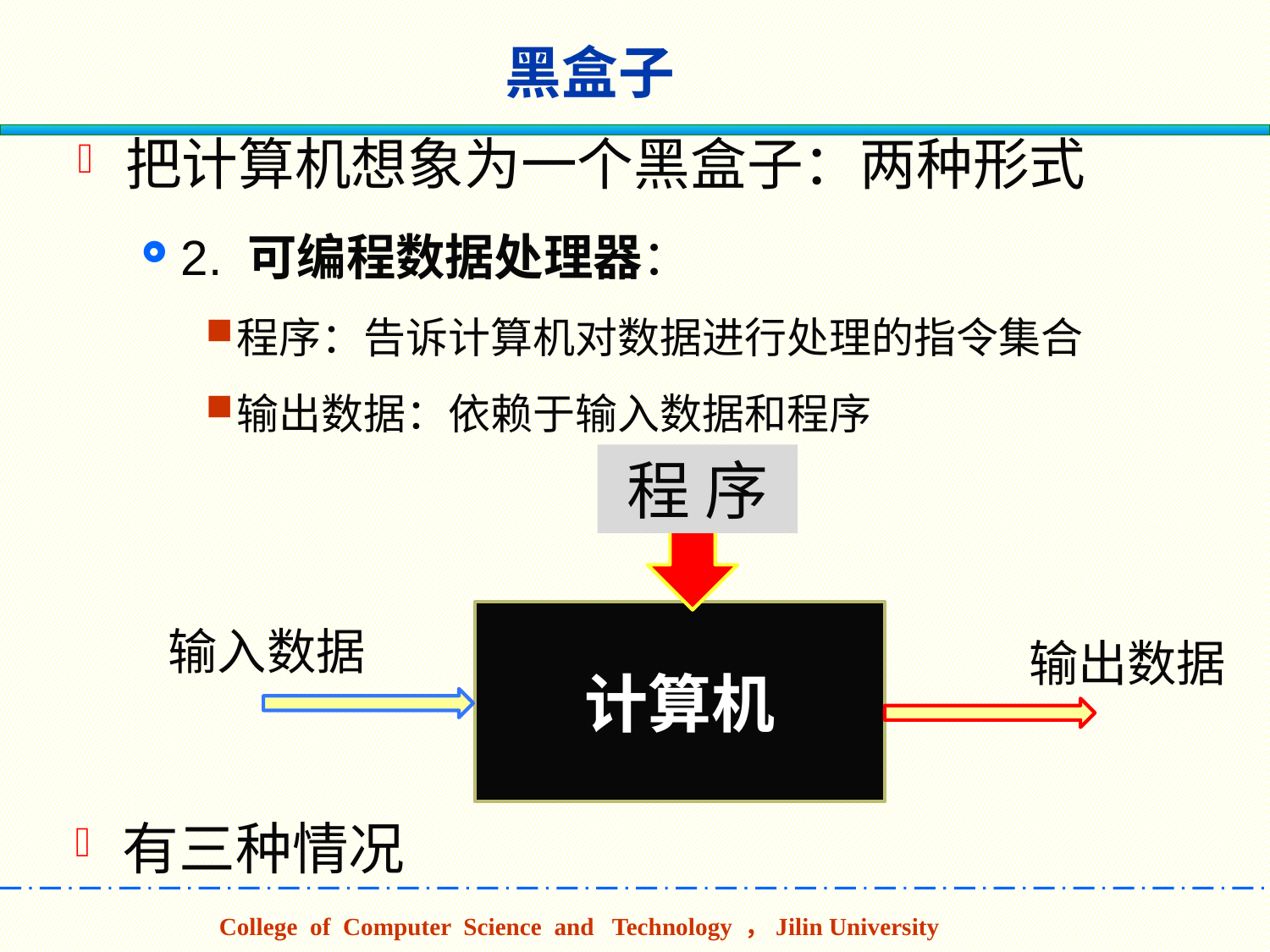

# 黑盒子
把计算机想象为一个黑盒子：两种形式
2. 可编程数据处理器：
程序：告诉计算机对数据进行处理的指令集合
输出数据：依赖于输入数据和程序
程 序

计算机
输入数据

输出数据

有三种情况